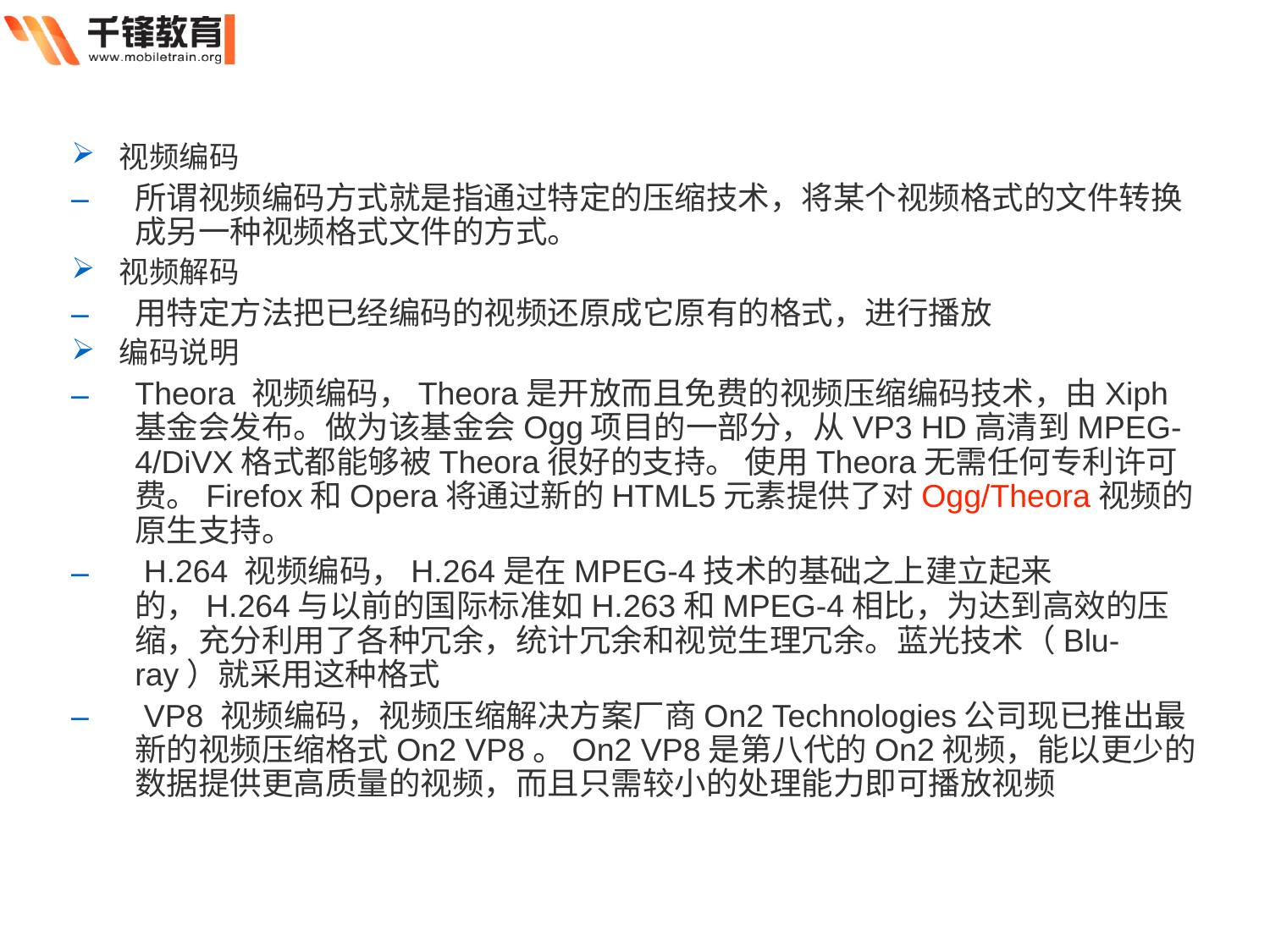

视频编码
所谓视频编码方式就是指通过特定的压缩技术，将某个视频格式的文件转换成另一种视频格式文件的方式。
视频解码
用特定方法把已经编码的视频还原成它原有的格式，进行播放
编码说明
Theora 视频编码，Theora是开放而且免费的视频压缩编码技术，由Xiph基金会发布。做为该基金会Ogg项目的一部分，从VP3 HD高清到MPEG-4/DiVX格式都能够被Theora很好的支持。 使用Theora无需任何专利许可费。Firefox和Opera将通过新的HTML5元素提供了对Ogg/Theora视频的原生支持。
 H.264 视频编码，H.264是在MPEG-4技术的基础之上建立起来的，H.264与以前的国际标准如H.263和MPEG-4相比，为达到高效的压缩，充分利用了各种冗余，统计冗余和视觉生理冗余。蓝光技术（Blu-ray）就采用这种格式
 VP8 视频编码，视频压缩解决方案厂商On2 Technologies公司现已推出最新的视频压缩格式On2 VP8。On2 VP8是第八代的On2视频，能以更少的数据提供更高质量的视频，而且只需较小的处理能力即可播放视频